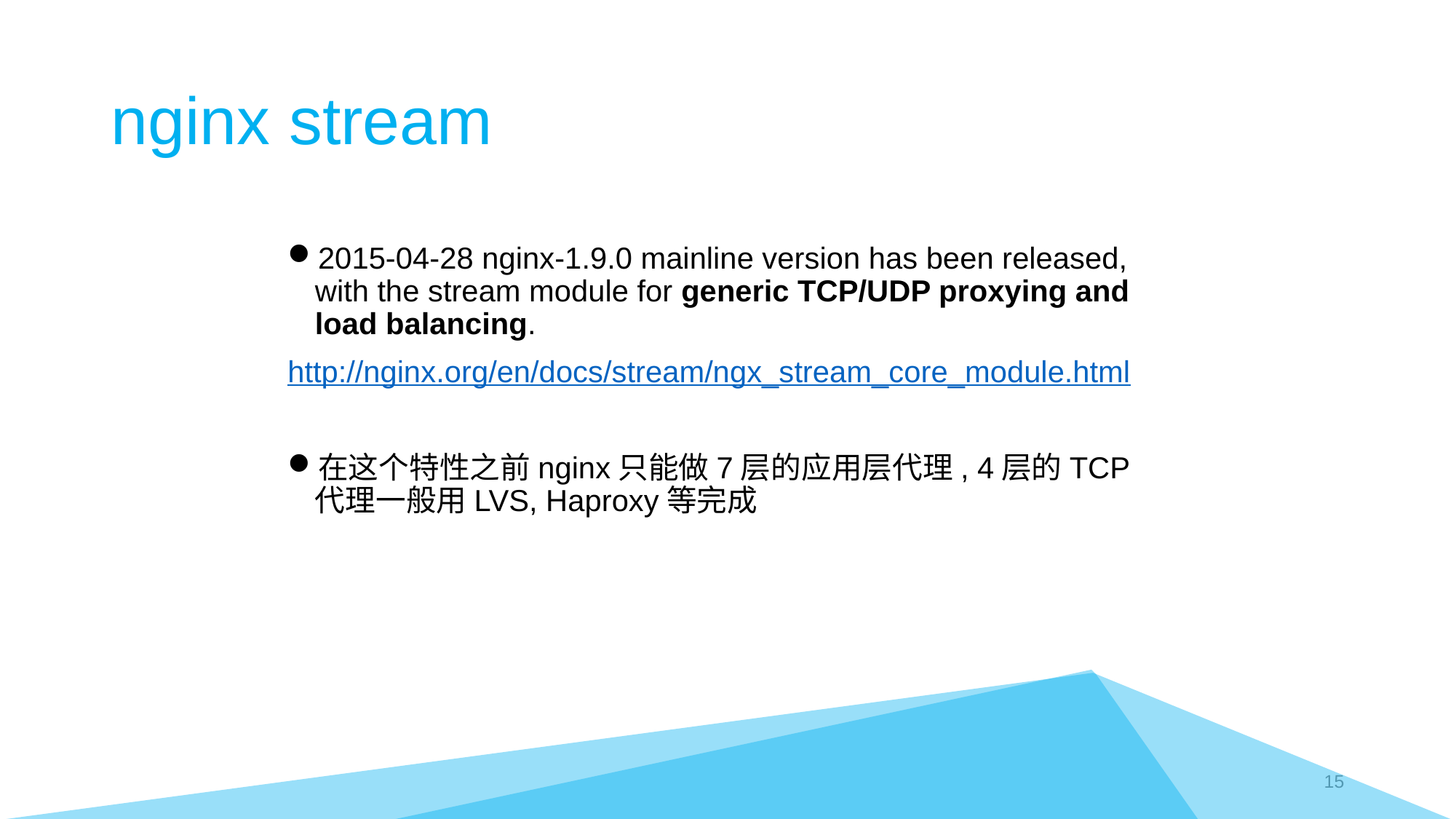

# nginx stream
2015-04-28 nginx-1.9.0 mainline version has been released, with the stream module for generic TCP/UDP proxying and load balancing.
http://nginx.org/en/docs/stream/ngx_stream_core_module.html

在这个特性之前nginx只能做7层的应用层代理, 4层的TCP代理一般用LVS, Haproxy等完成

15